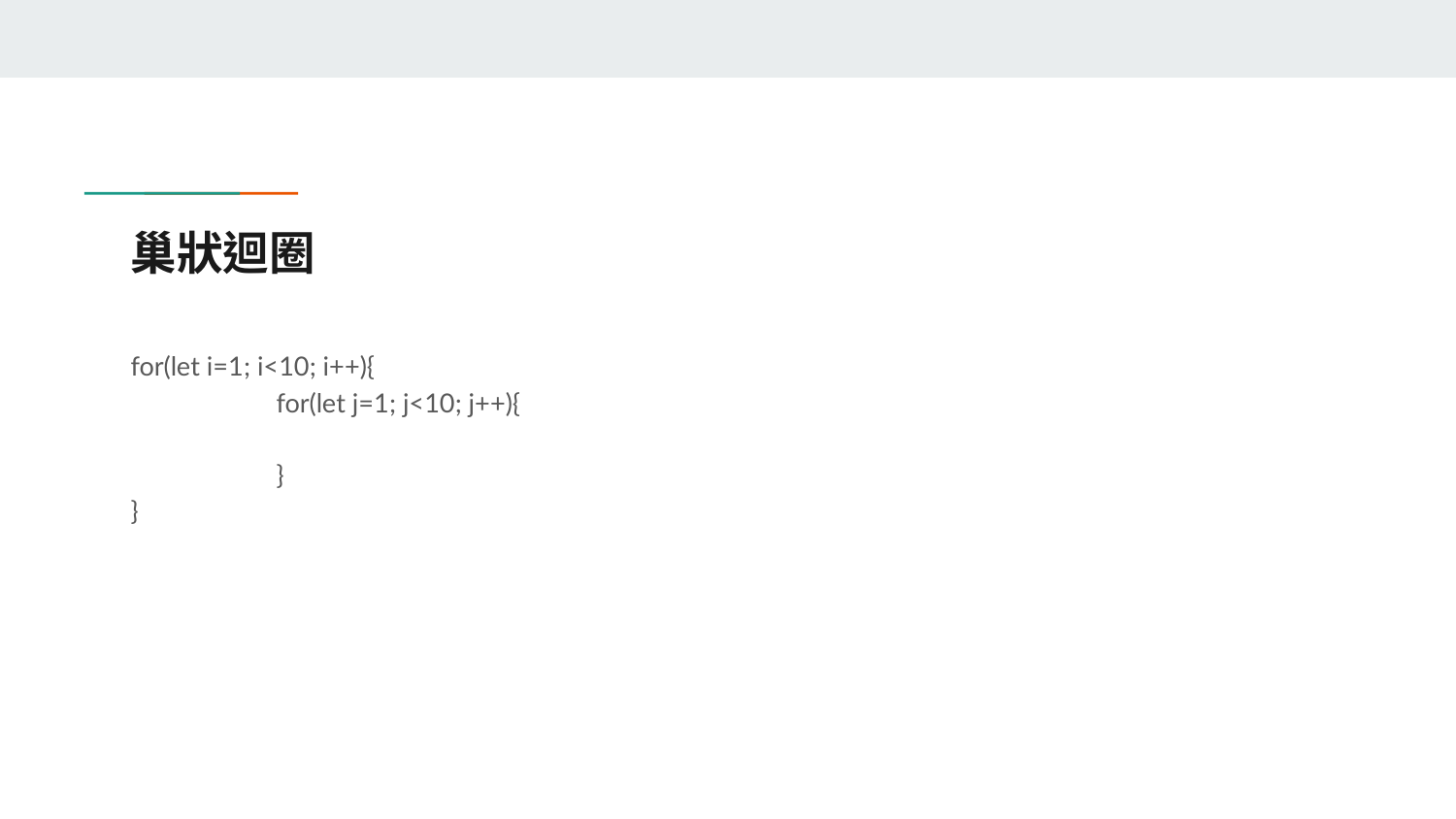

# 巢狀迴圈
for(let i=1; i<10; i++){
	for(let j=1; j<10; j++){
	}
}